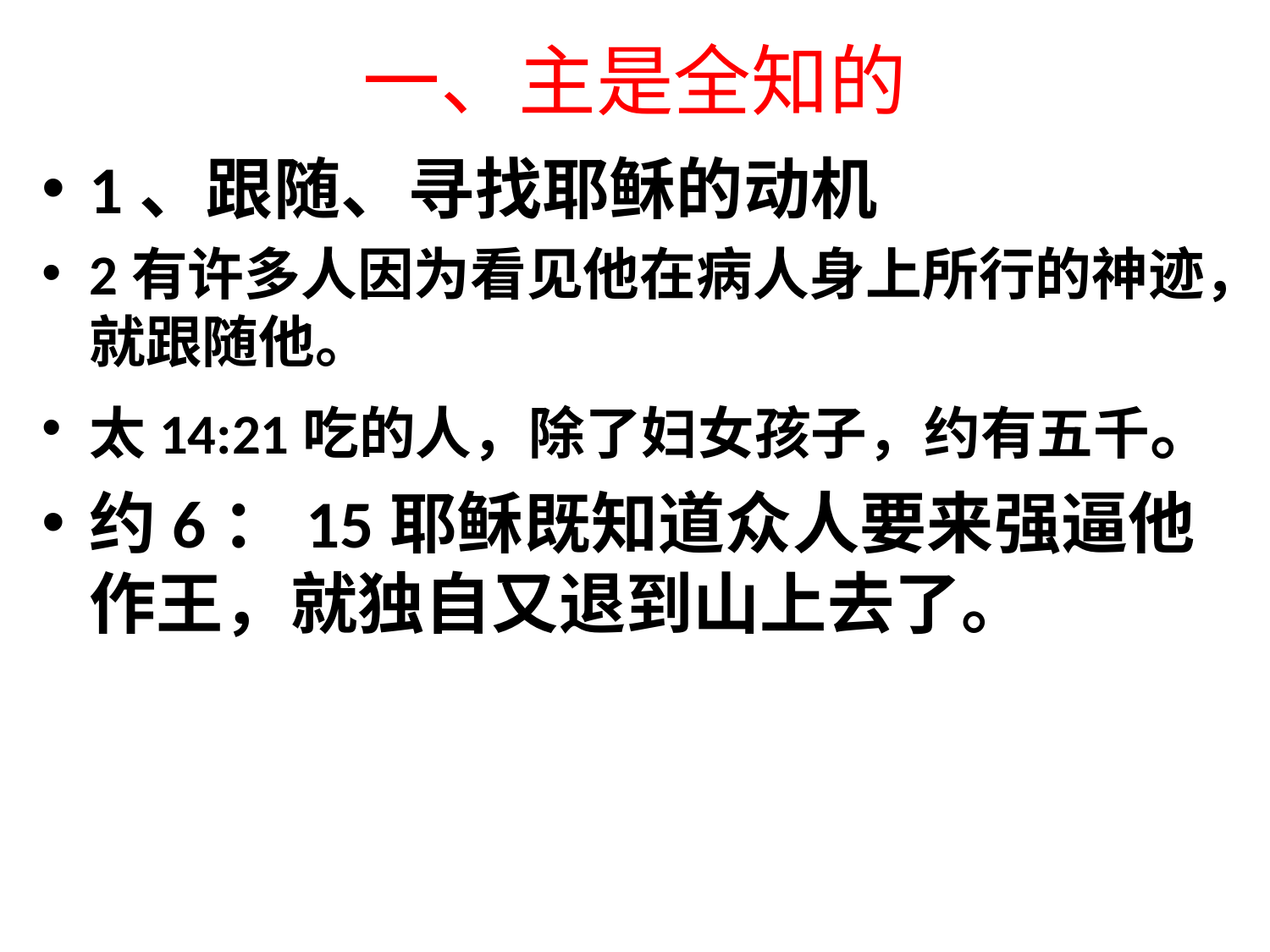

# 一、主是全知的
1、跟随、寻找耶稣的动机
2有许多人因为看见他在病人身上所行的神迹，就跟随他。
太14:21吃的人，除了妇女孩子，约有五千。
约6：15耶稣既知道众人要来强逼他作王，就独自又退到山上去了。